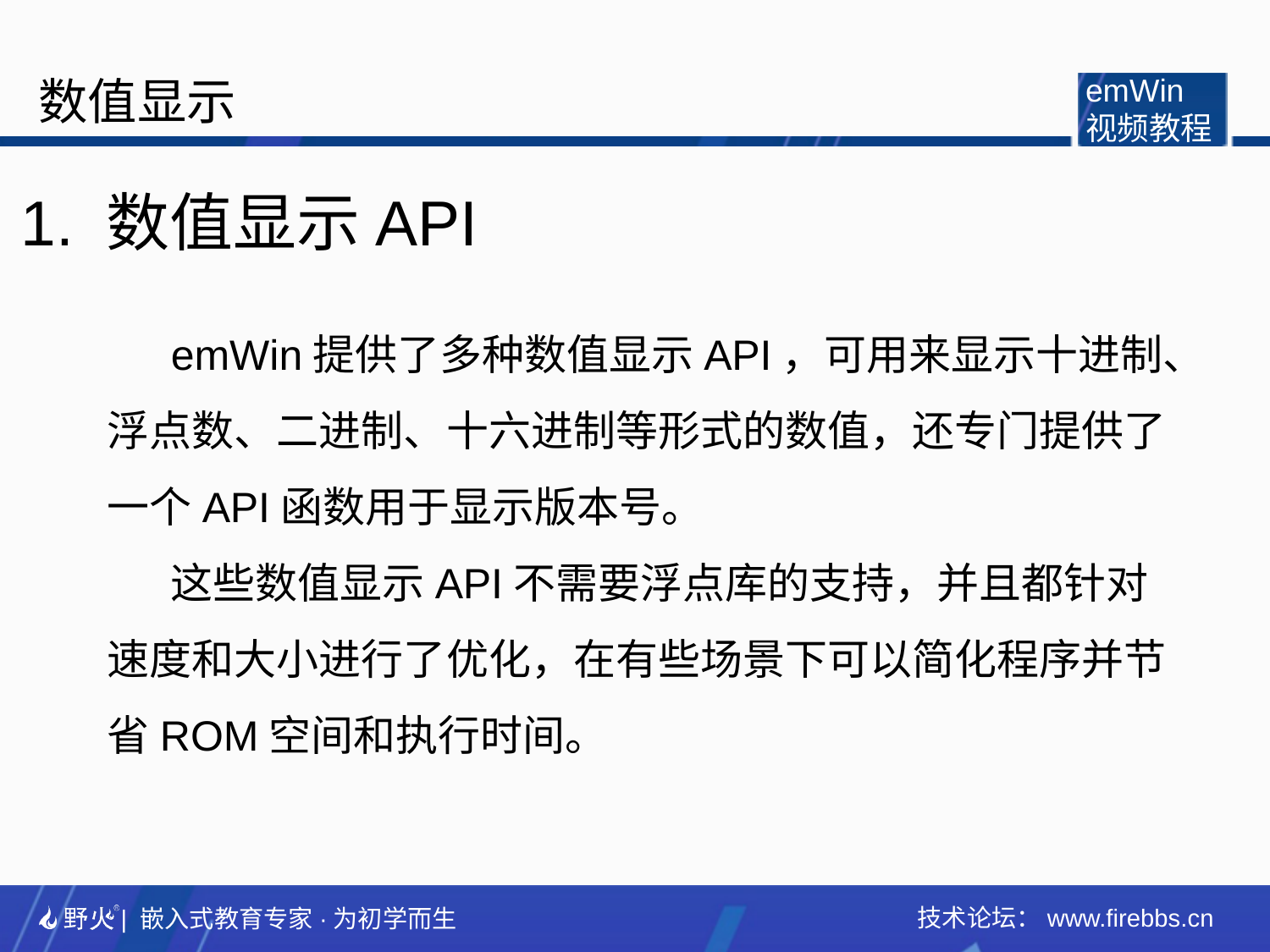

数值显示
emWin
视频教程
1. 数值显示API
emWin提供了多种数值显示API，可用来显示十进制、浮点数、二进制、十六进制等形式的数值，还专门提供了一个API函数用于显示版本号。
这些数值显示API不需要浮点库的支持，并且都针对速度和大小进行了优化，在有些场景下可以简化程序并节省ROM空间和执行时间。